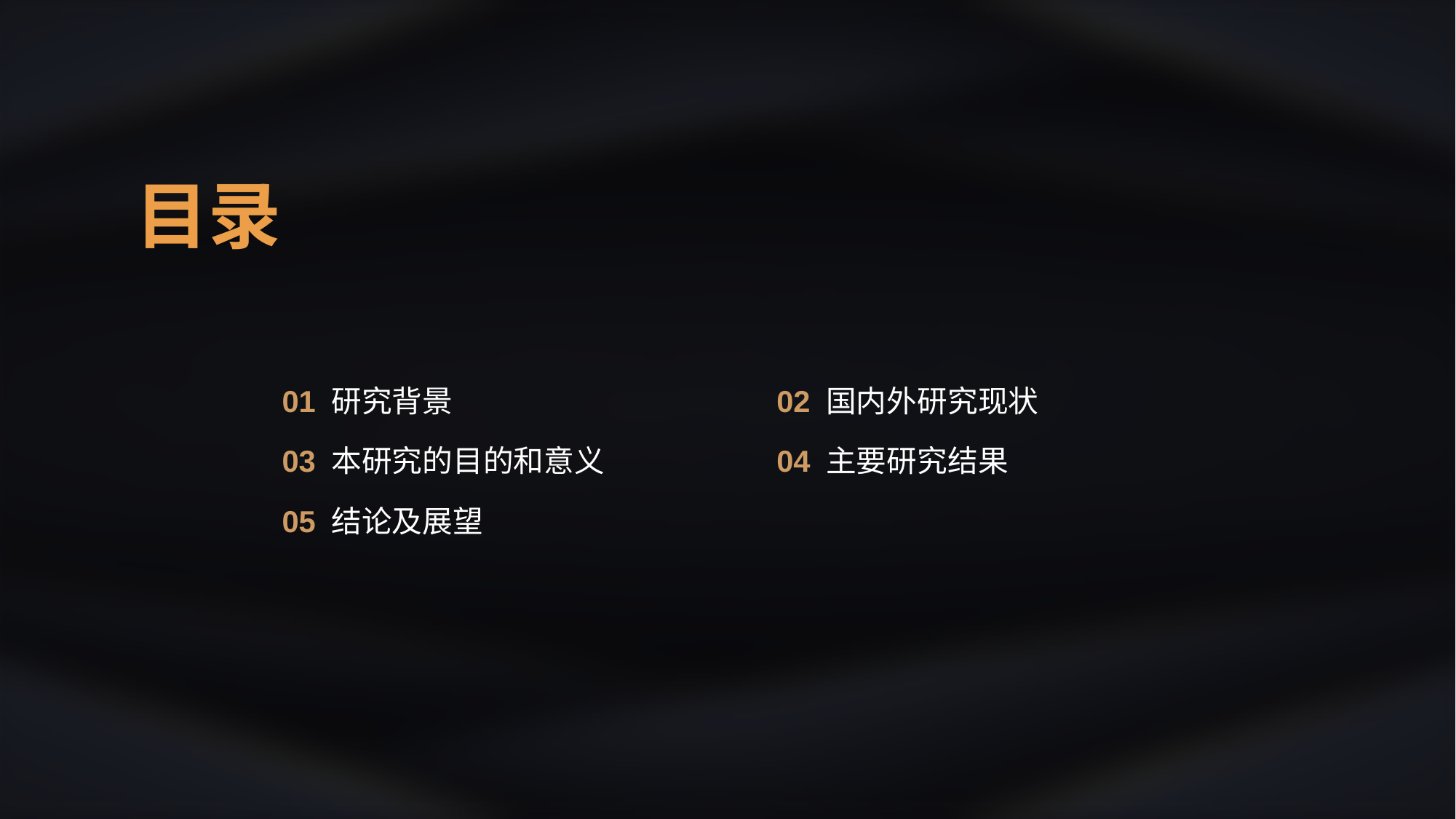

目录
01 研究背景
02 国内外研究现状
03 本研究的目的和意义
04 主要研究结果
05 结论及展望